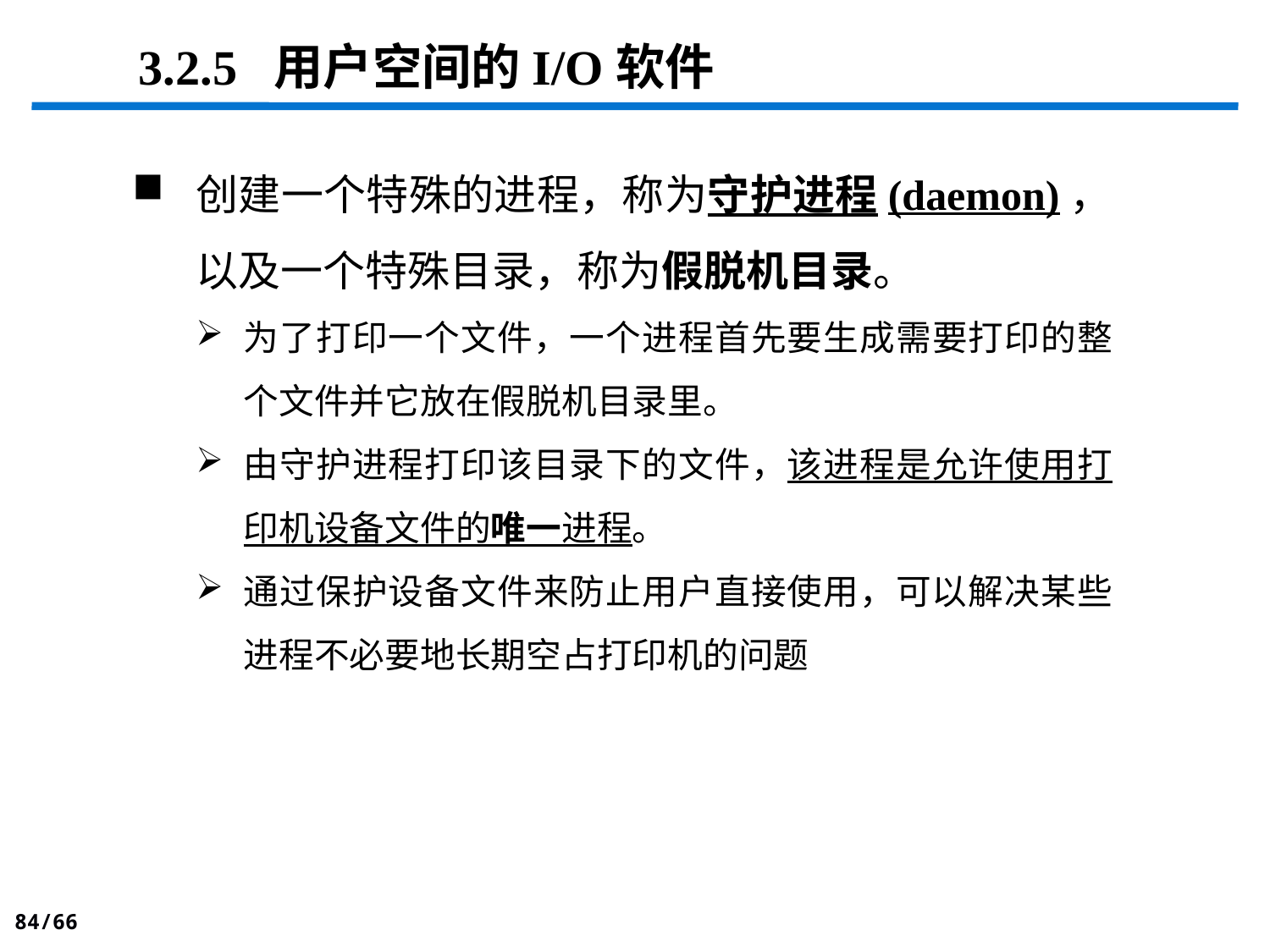

3.2.5  用户空间的I/O软件
创建一个特殊的进程，称为守护进程(daemon)，以及一个特殊目录，称为假脱机目录。
为了打印一个文件，一个进程首先要生成需要打印的整个文件并它放在假脱机目录里。
由守护进程打印该目录下的文件，该进程是允许使用打印机设备文件的唯一进程。
通过保护设备文件来防止用户直接使用，可以解决某些进程不必要地长期空占打印机的问题